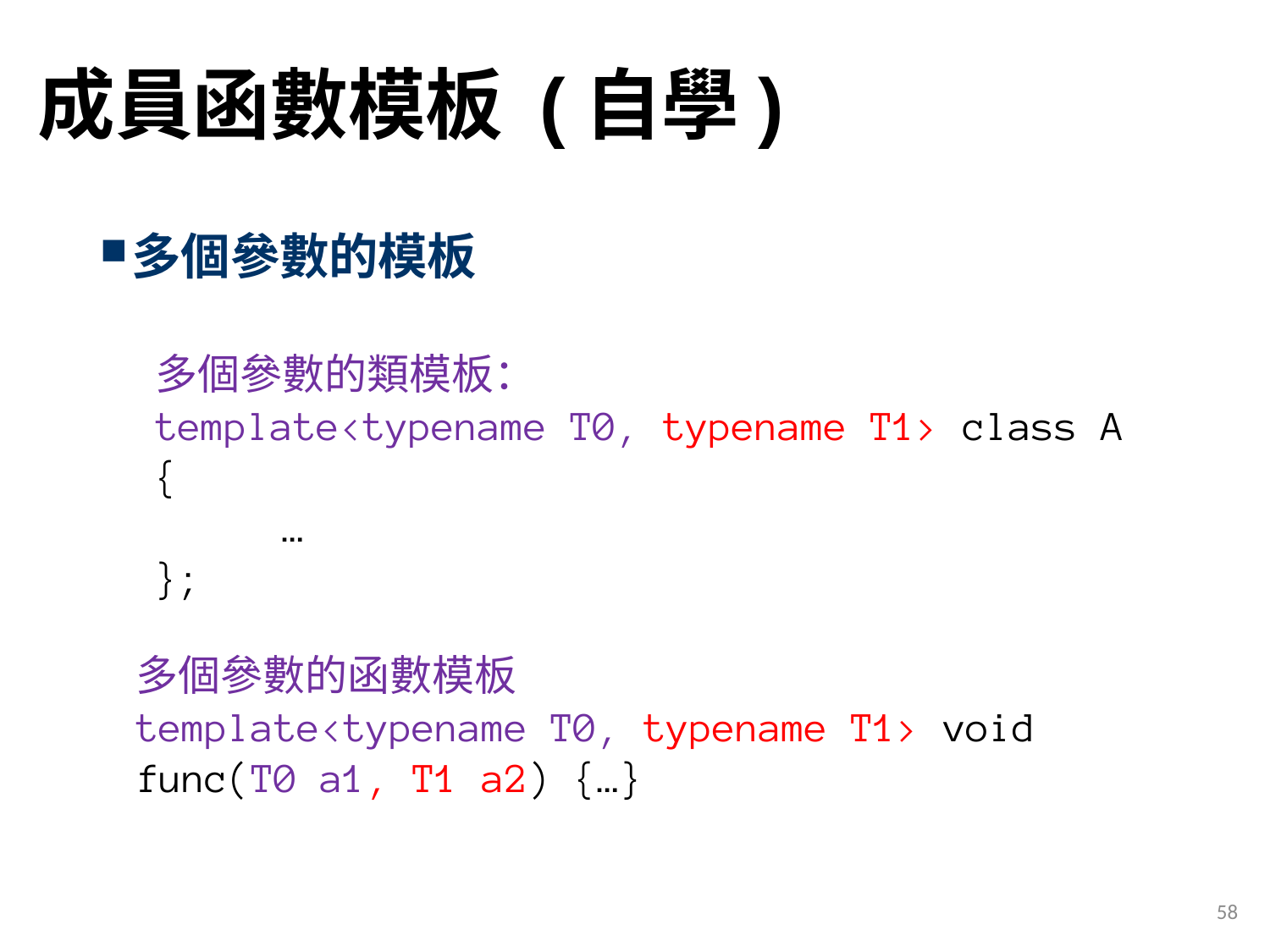

# 成員函數模板 (自學)
多個參數的模板
多個參數的類模板：
template<typename T0, typename T1> class A
{
	…
};
多個參數的函數模板
template<typename T0, typename T1> void func(T0 a1, T1 a2) {…}
58